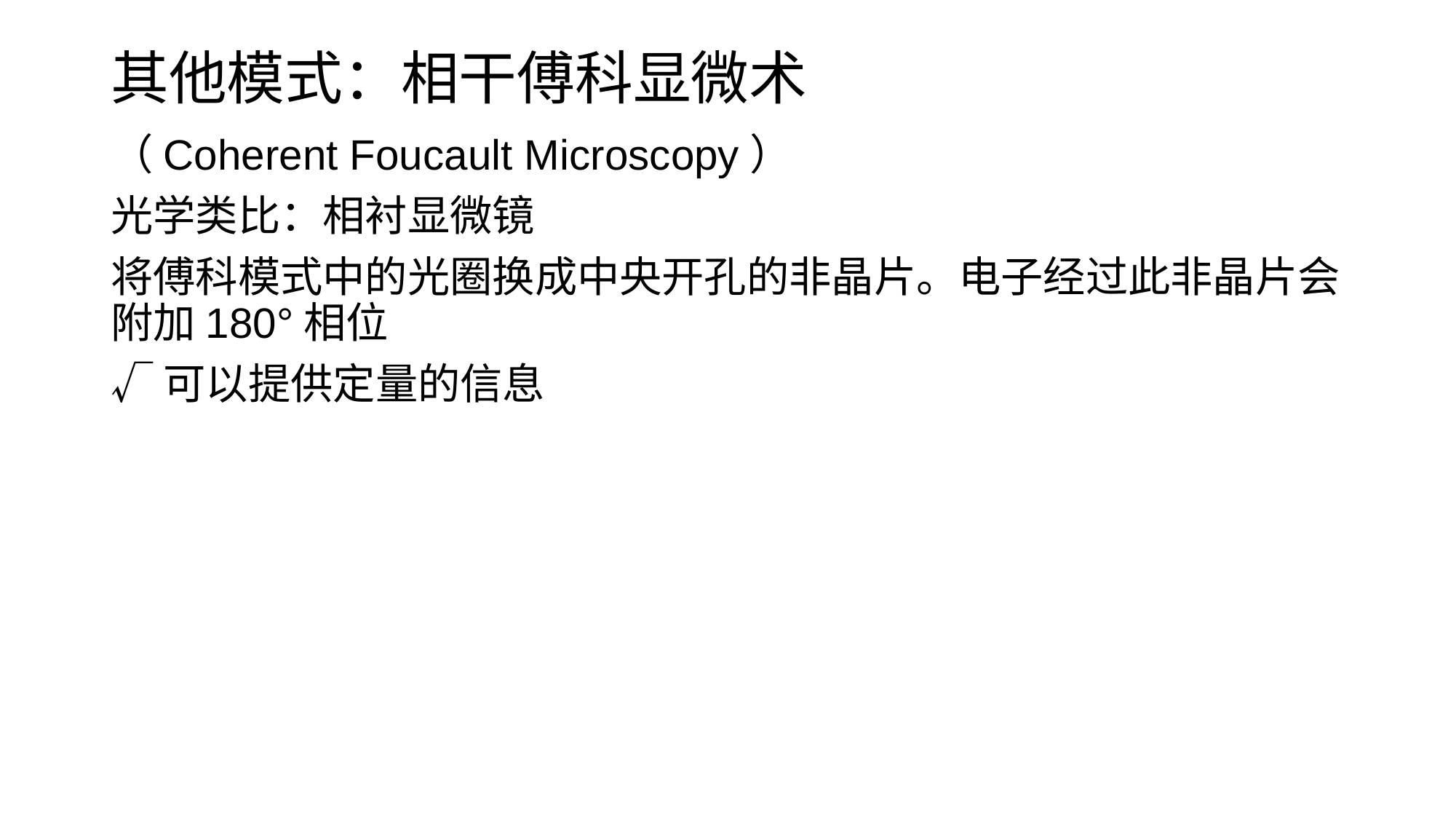

# 其他模式：相干傅科显微术
（Coherent Foucault Microscopy）
光学类比：相衬显微镜
将傅科模式中的光圈换成中央开孔的非晶片。电子经过此非晶片会附加180°相位
√可以提供定量的信息